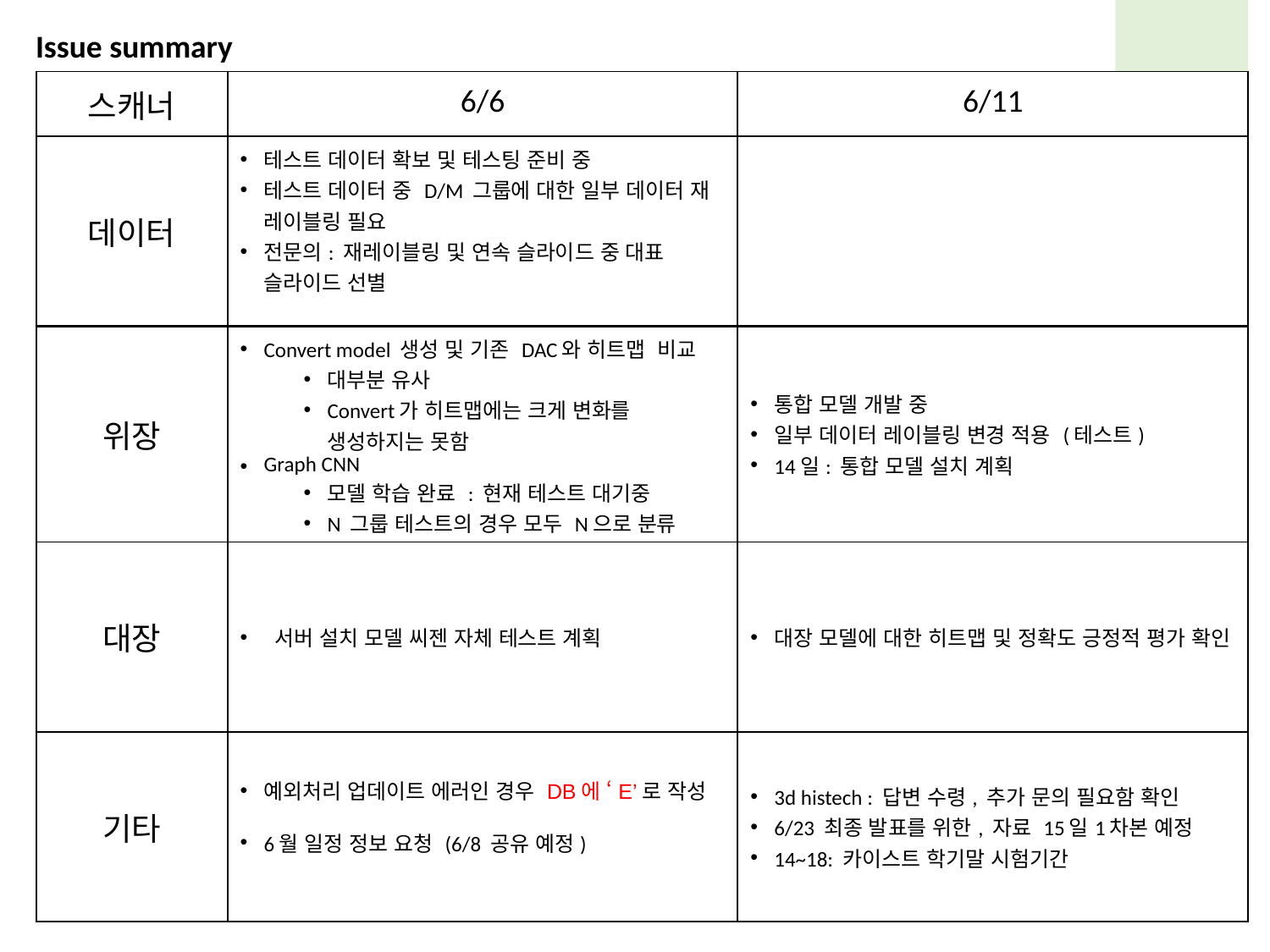

Issue summary
| 스캐너 | 6/6 | 6/11 |
| --- | --- | --- |
| 데이터 | 테스트 데이터 확보 및 테스팅 준비 중 테스트 데이터 중 D/M 그룹에 대한 일부 데이터 재 레이블링 필요 전문의: 재레이블링 및 연속 슬라이드 중 대표 슬라이드 선별 |  |
| 위장 | Convert model 생성 및 기존 DAC와 히트맵 비교 대부분 유사 Convert가 히트맵에는 크게 변화를 생성하지는 못함 Graph CNN 모델 학습 완료 : 현재 테스트 대기중 N 그룹 테스트의 경우 모두 N으로 분류 | 통합 모델 개발 중 일부 데이터 레이블링 변경 적용 (테스트) 14일: 통합 모델 설치 계획 |
| --- | --- | --- |
| 대장 | 서버 설치 모델 씨젠 자체 테스트 계획 | 대장 모델에 대한 히트맵 및 정확도 긍정적 평가 확인 |
| 기타 | 예외처리 업데이트 에러인 경우 DB에 ‘E’로 작성 6월 일정 정보 요청 (6/8 공유 예정) | 3d histech : 답변 수령, 추가 문의 필요함 확인 6/23 최종 발표를 위한, 자료 15일1차본 예정 14~18: 카이스트 학기말 시험기간 |